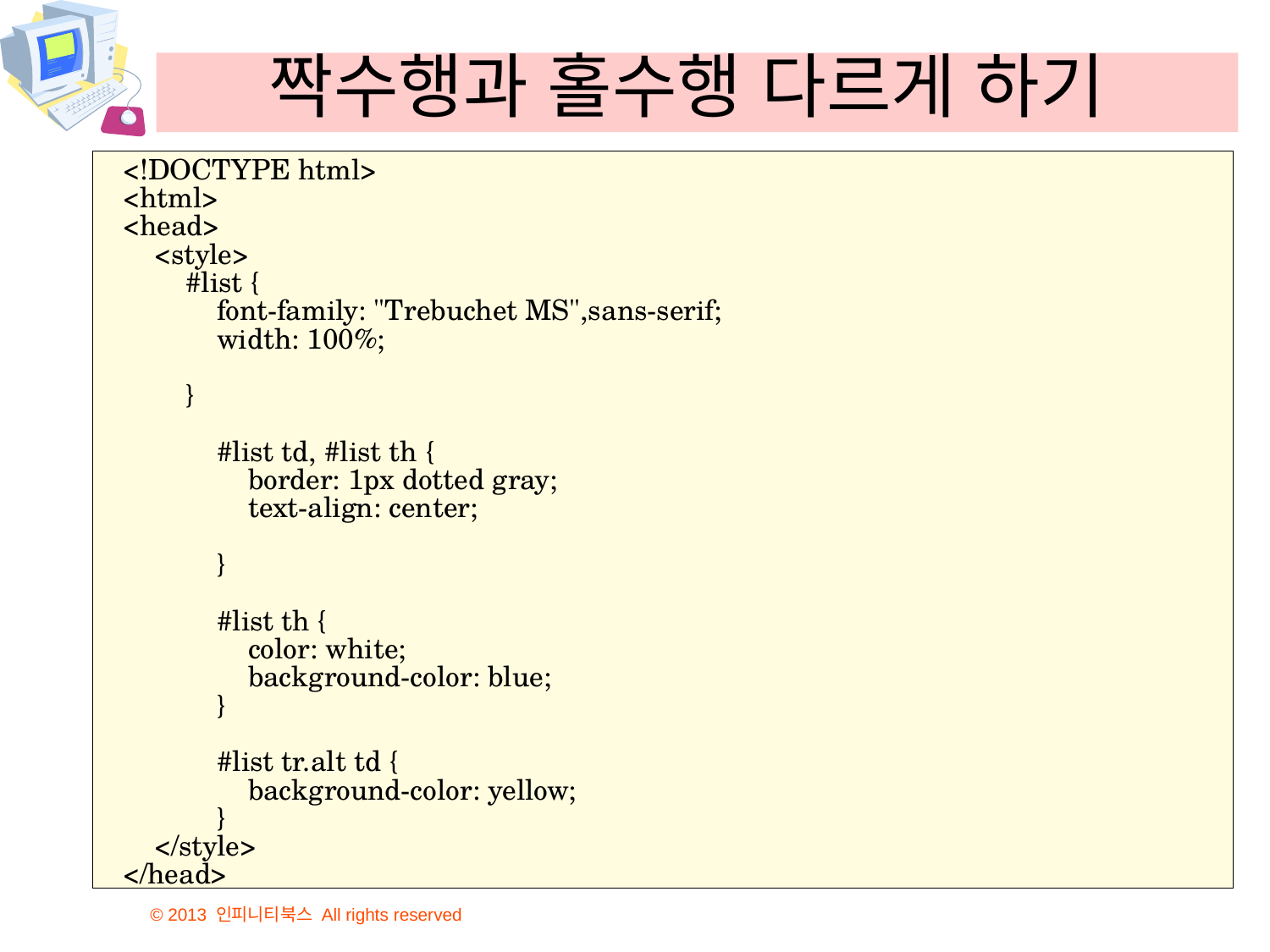

# 짝수행과 홀수행 다르게 하기
<!DOCTYPE html>
<html>
<head>
    <style>
        #list {
            font-family: "Trebuchet MS",sans-serif;
            width: 100%;

        }

            #list td, #list th {
                border: 1px dotted gray;
                text-align: center;

            }

            #list th {
                color: white;
                background-color: blue;
            }

            #list tr.alt td {
                background-color: yellow;
            }
    </style>
</head>